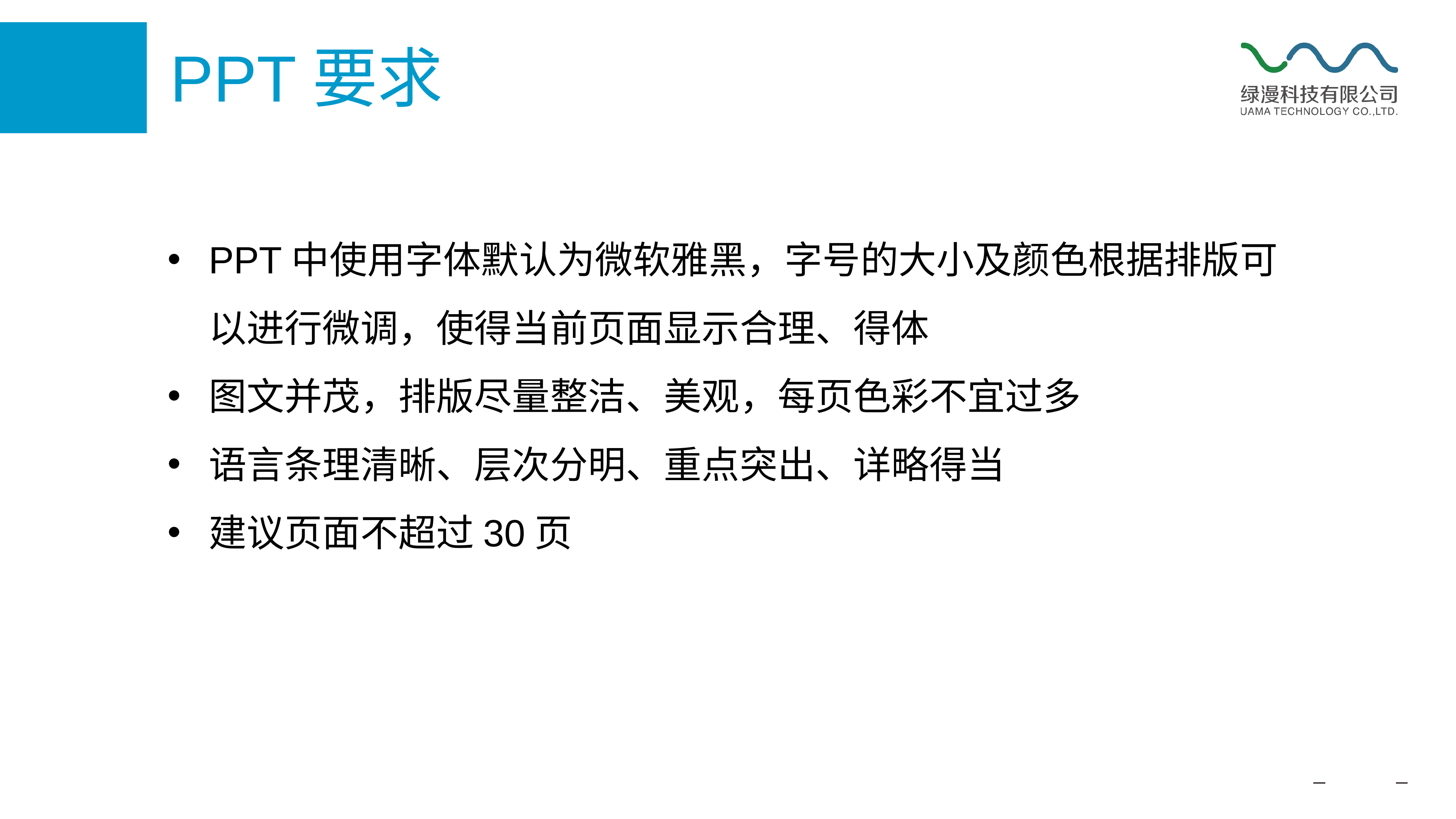

# PPT要求

PPT中使用字体默认为微软雅黑，字号的大小及颜色根据排版可以进行微调，使得当前页面显示合理、得体
图文并茂，排版尽量整洁、美观，每页色彩不宜过多
语言条理清晰、层次分明、重点突出、详略得当
建议页面不超过30页